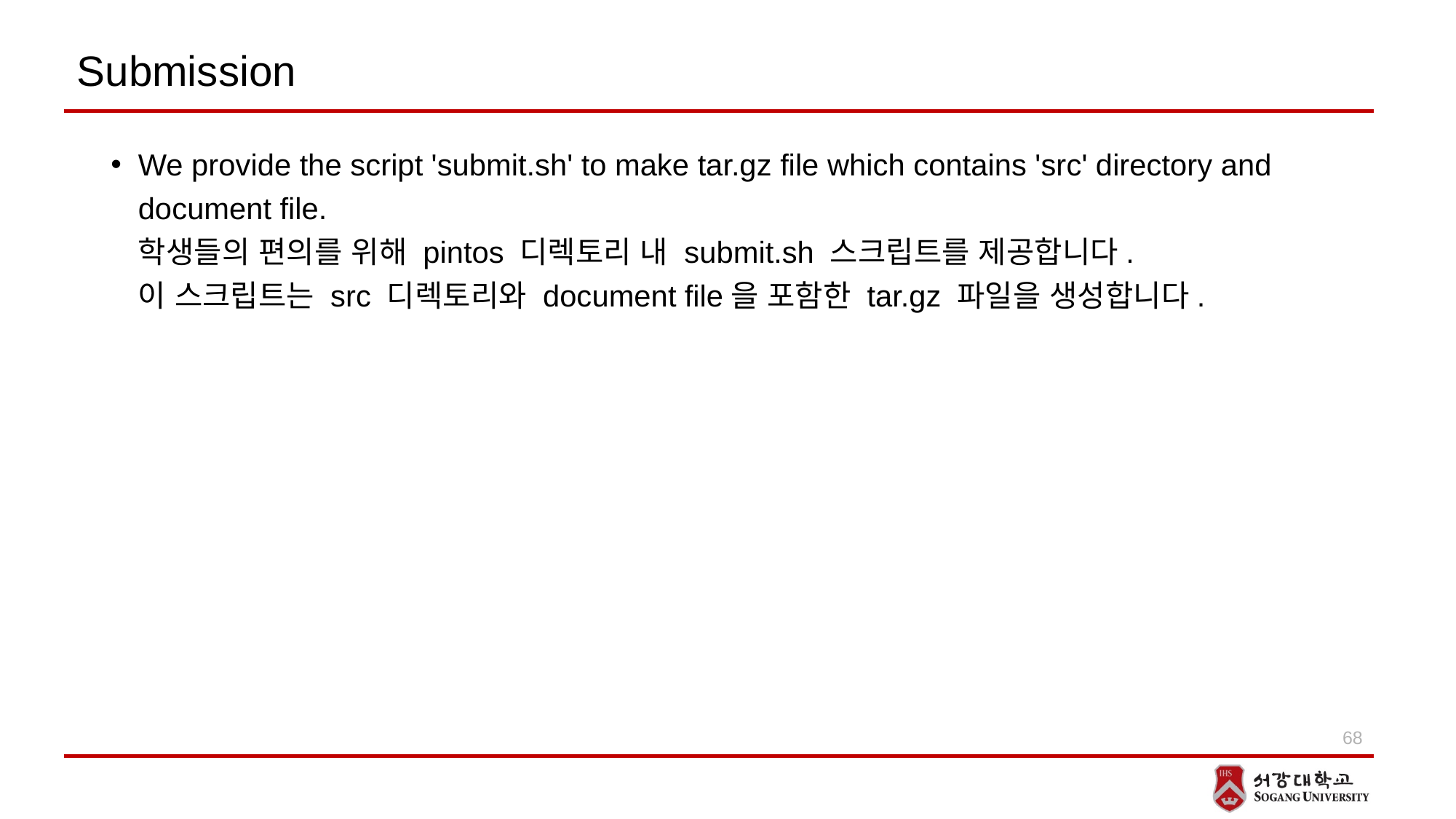

# Submission
We provide the script 'submit.sh' to make tar.gz file which contains 'src' directory and document file.
학생들의 편의를 위해 pintos 디렉토리 내 submit.sh 스크립트를 제공합니다.
이 스크립트는 src 디렉토리와 document file을 포함한 tar.gz 파일을 생성합니다.
68